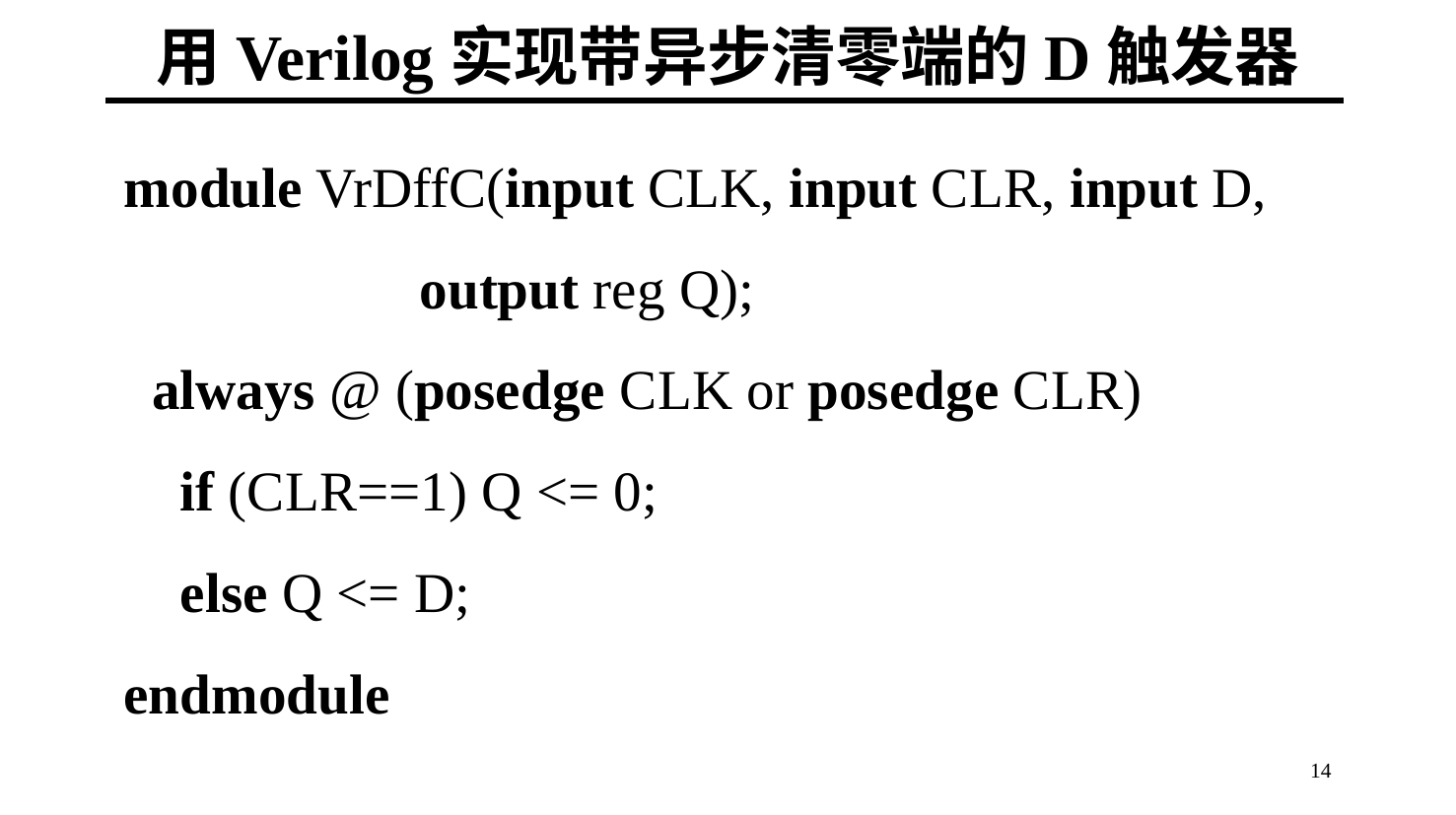

# 用Verilog实现带异步清零端的D触发器
module VrDffC(input CLK, input CLR, input D,   		output reg Q);
  always @ (posedge CLK or posedge CLR)
    if (CLR==1) Q <= 0;
    else Q <= D;
endmodule

14